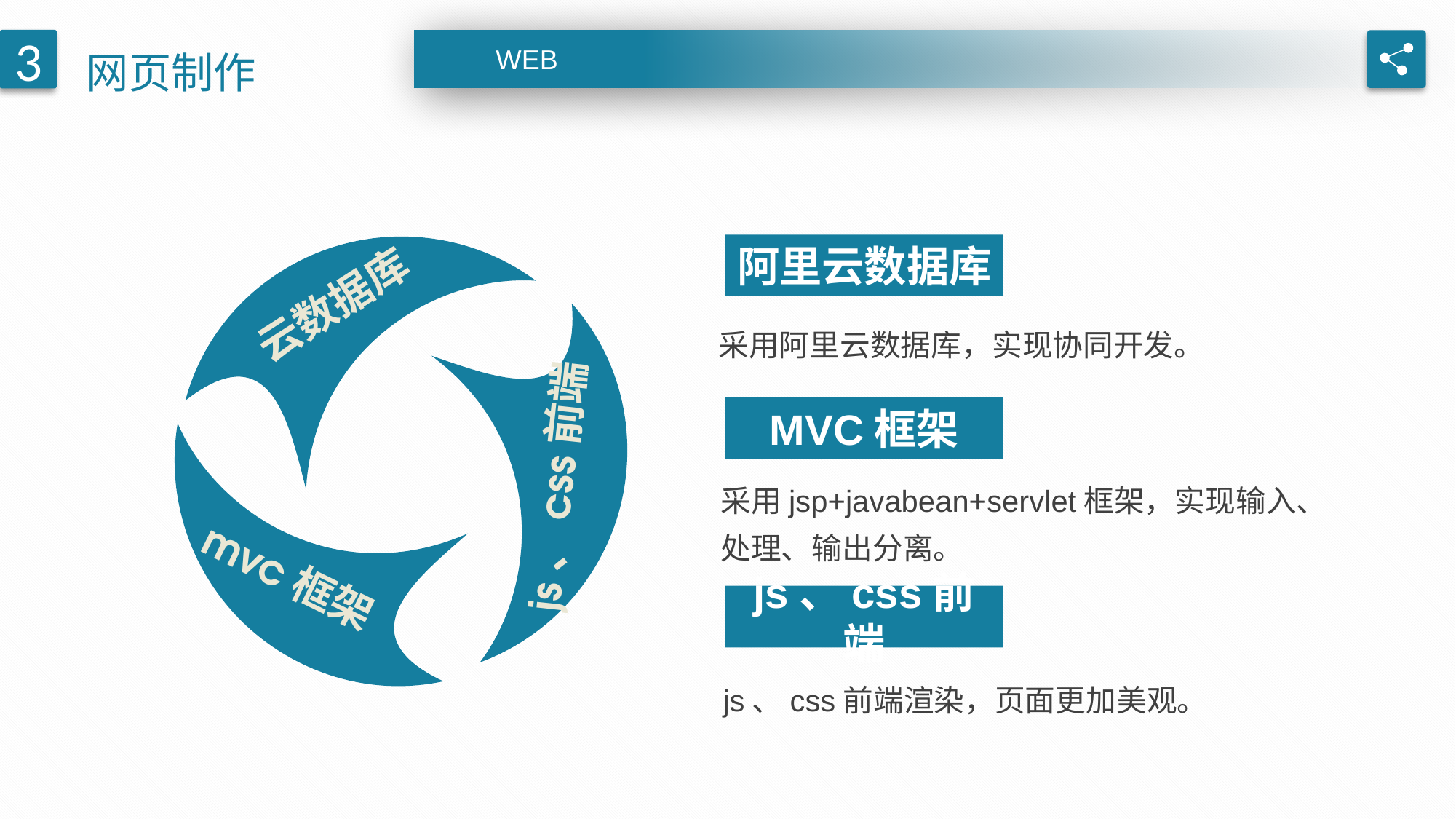

网页制作
3

WEB

阿里云数据库
云数据库

采用阿里云数据库，实现协同开发。

MVC框架
js、css前端
采用jsp+javabean+servlet框架，实现输入、处理、输出分离。
mvc框架
js、css前端
js、css前端渲染，页面更加美观。